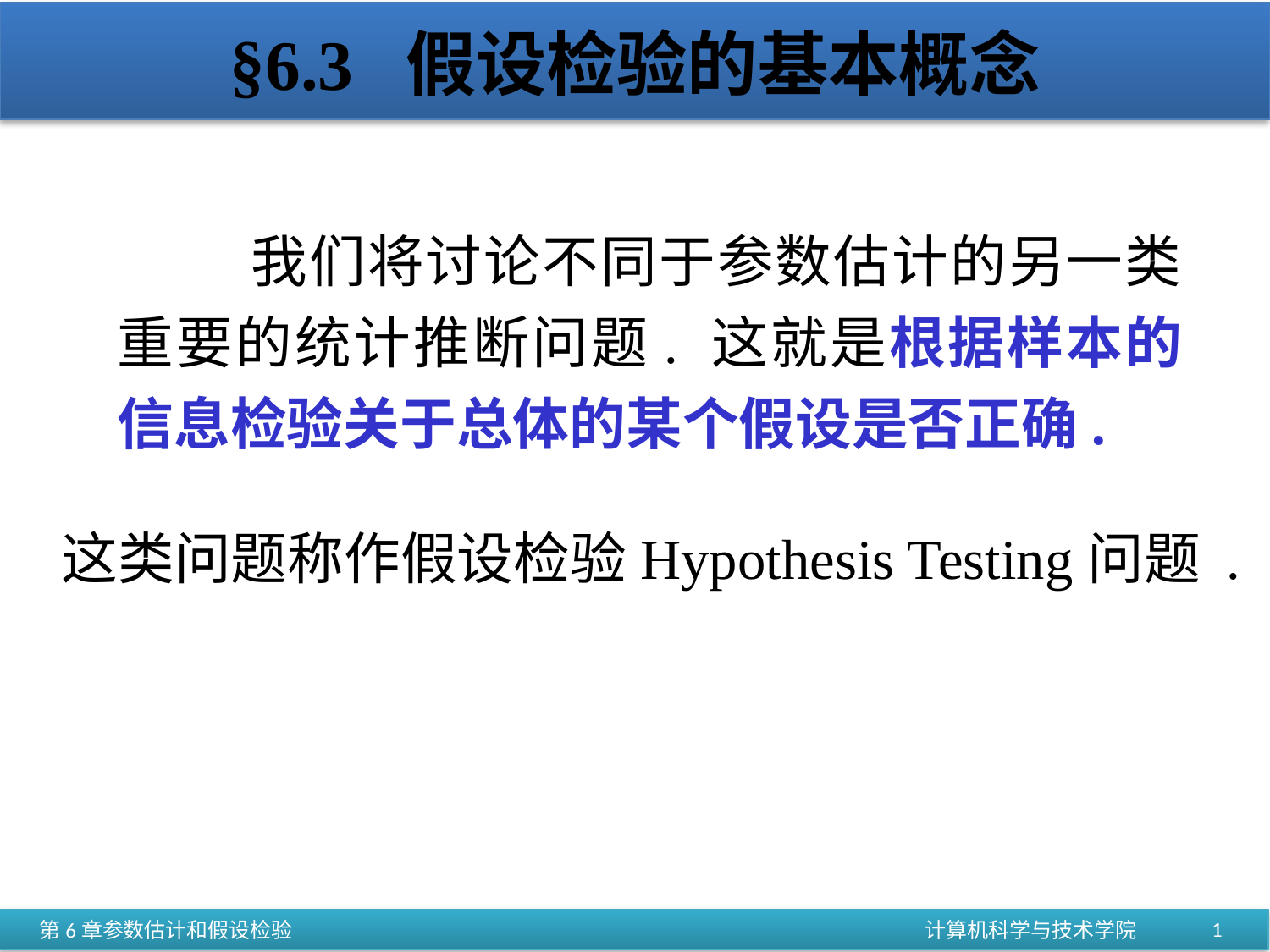

# §6.3  假设检验的基本概念
        我们将讨论不同于参数估计的另一类重要的统计推断问题. 这就是根据样本的信息检验关于总体的某个假设是否正确.
这类问题称作假设检验Hypothesis Testing问题 .